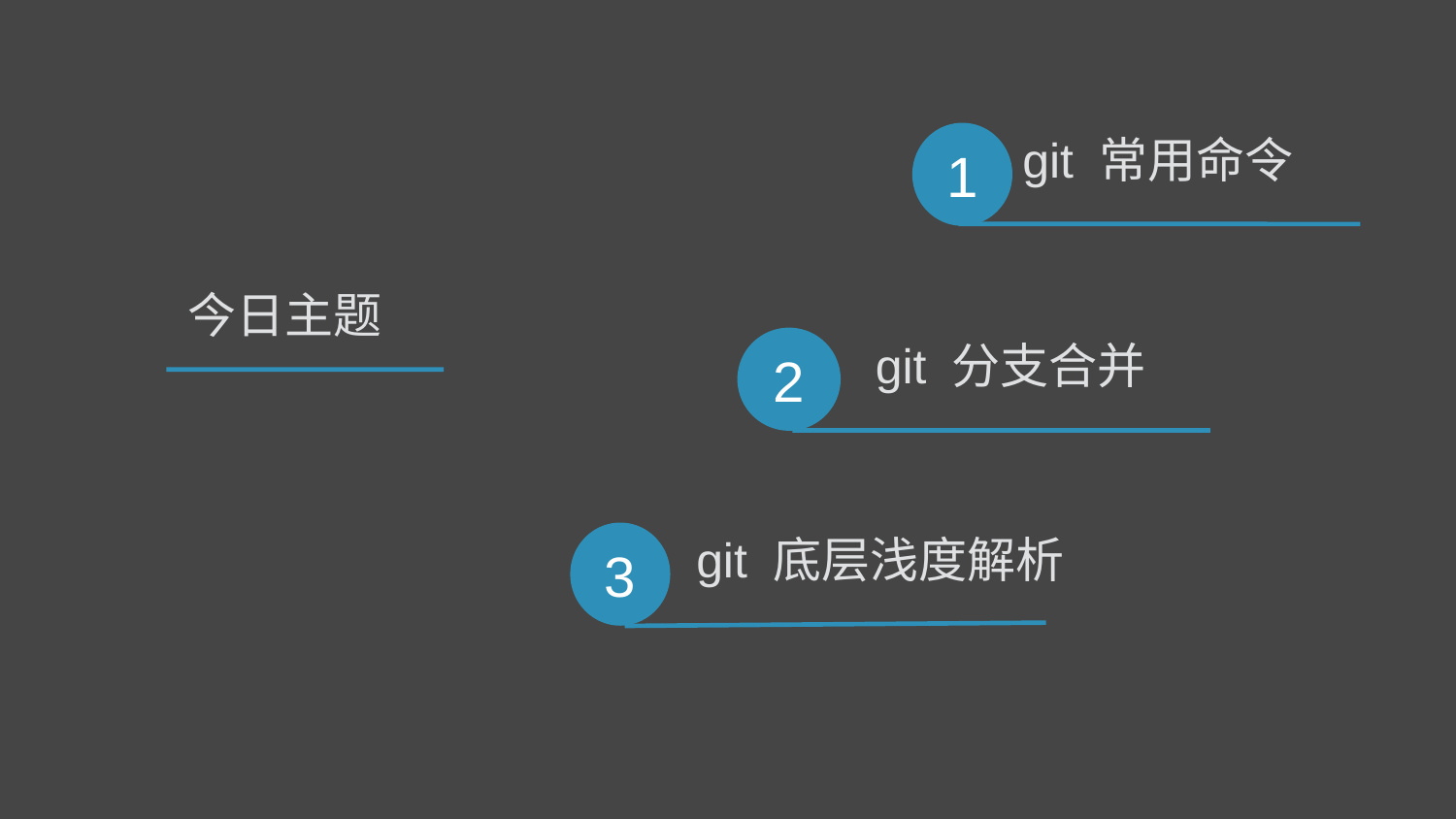

1
  git 常用命令

今日主题
  git 分支合并
2

3
git 底层浅度解析